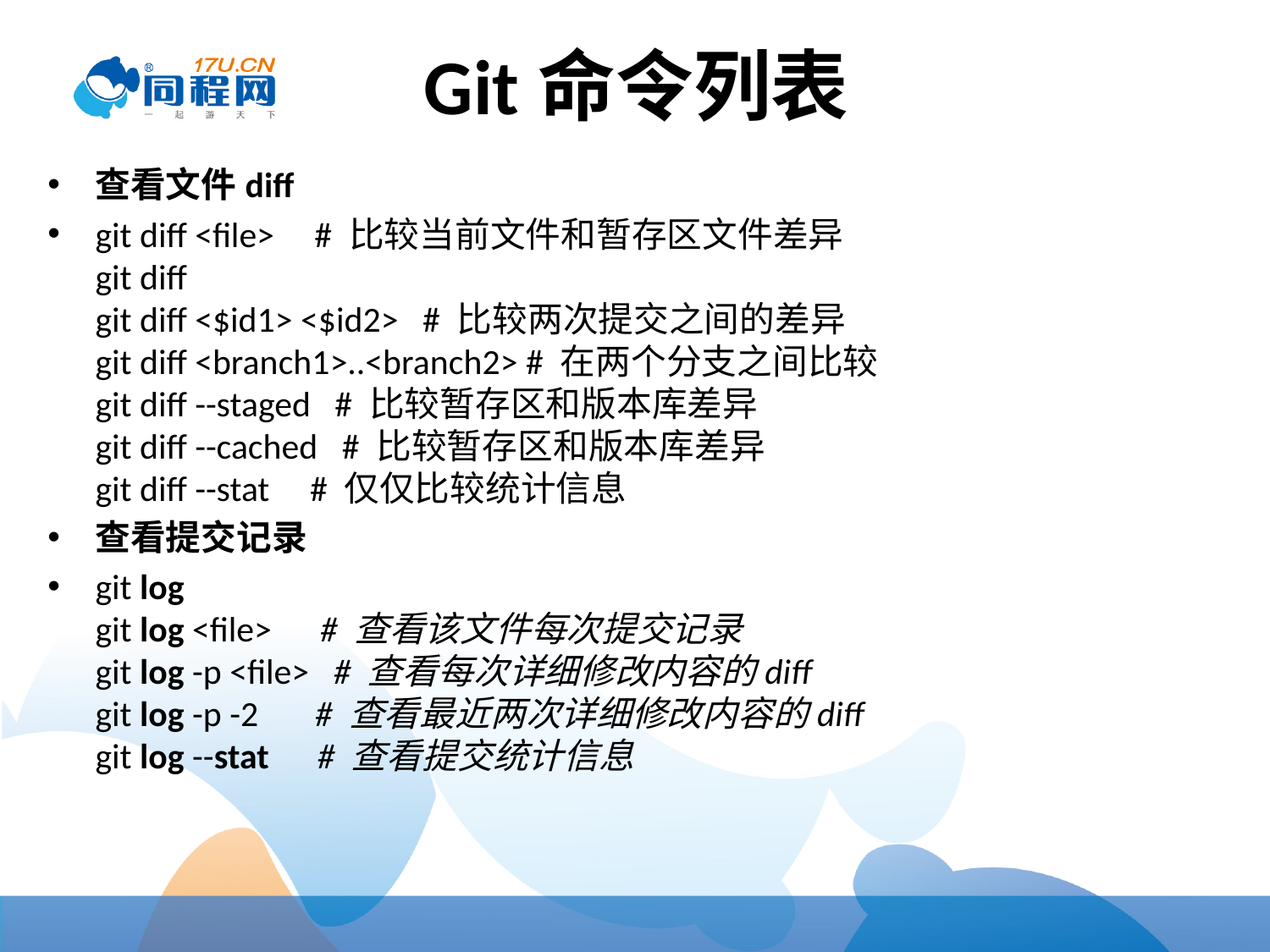

# Git命令列表
查看文件diff
git diff <file>     # 比较当前文件和暂存区文件差异
git diff
git diff <$id1> <$id2>   # 比较两次提交之间的差异
git diff <branch1>..<branch2> # 在两个分支之间比较
git diff --staged   # 比较暂存区和版本库差异
git diff --cached   # 比较暂存区和版本库差异
git diff --stat     # 仅仅比较统计信息
查看提交记录
git log
git log <file>      # 查看该文件每次提交记录
git log -p <file>   # 查看每次详细修改内容的diff
git log -p -2       # 查看最近两次详细修改内容的diff
git log --stat      # 查看提交统计信息